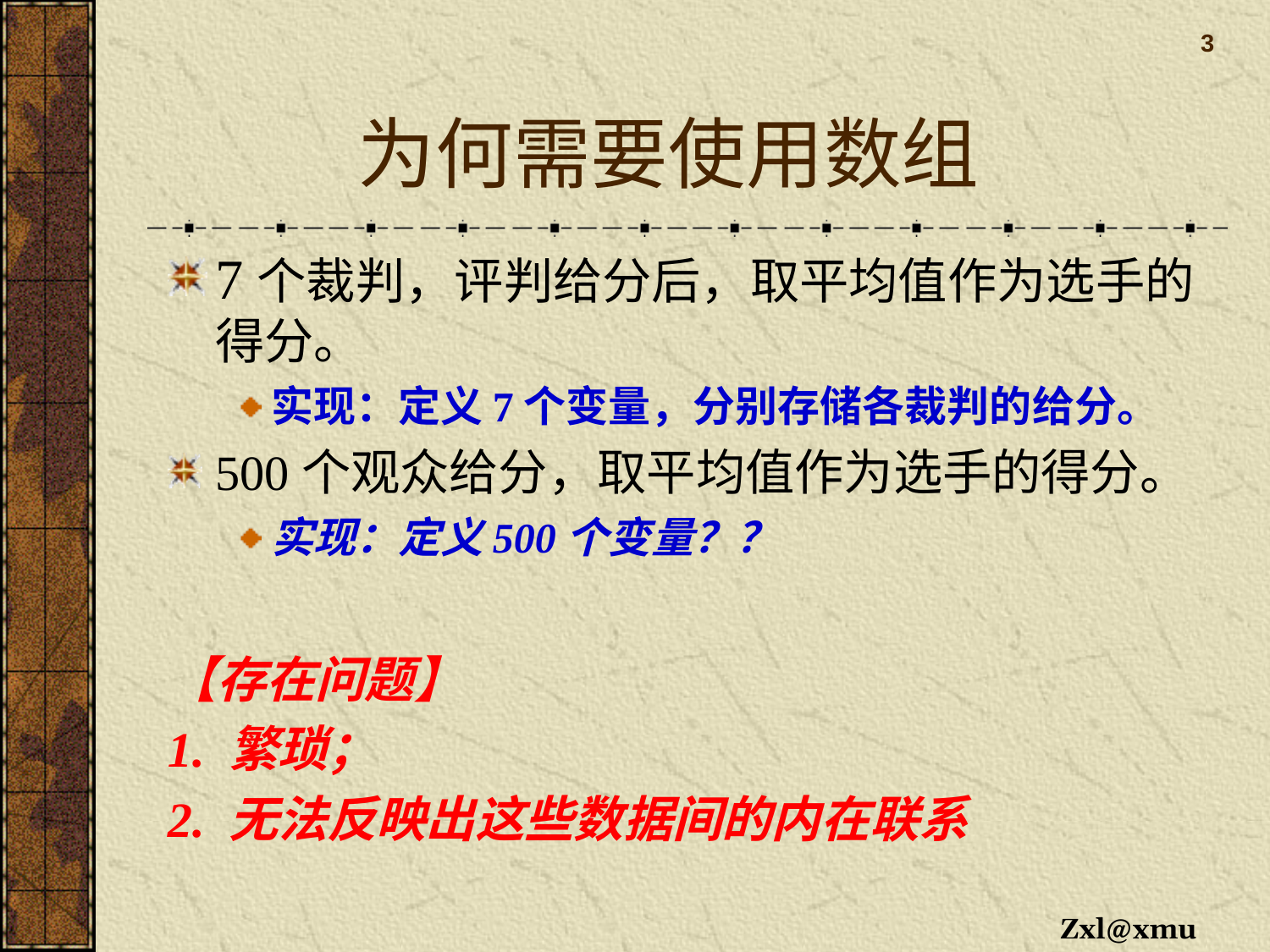

3
# 为何需要使用数组
7个裁判，评判给分后，取平均值作为选手的得分。
实现：定义7个变量，分别存储各裁判的给分。
500个观众给分，取平均值作为选手的得分。
实现：定义500个变量？？

【存在问题】
1. 繁琐；
2. 无法反映出这些数据间的内在联系